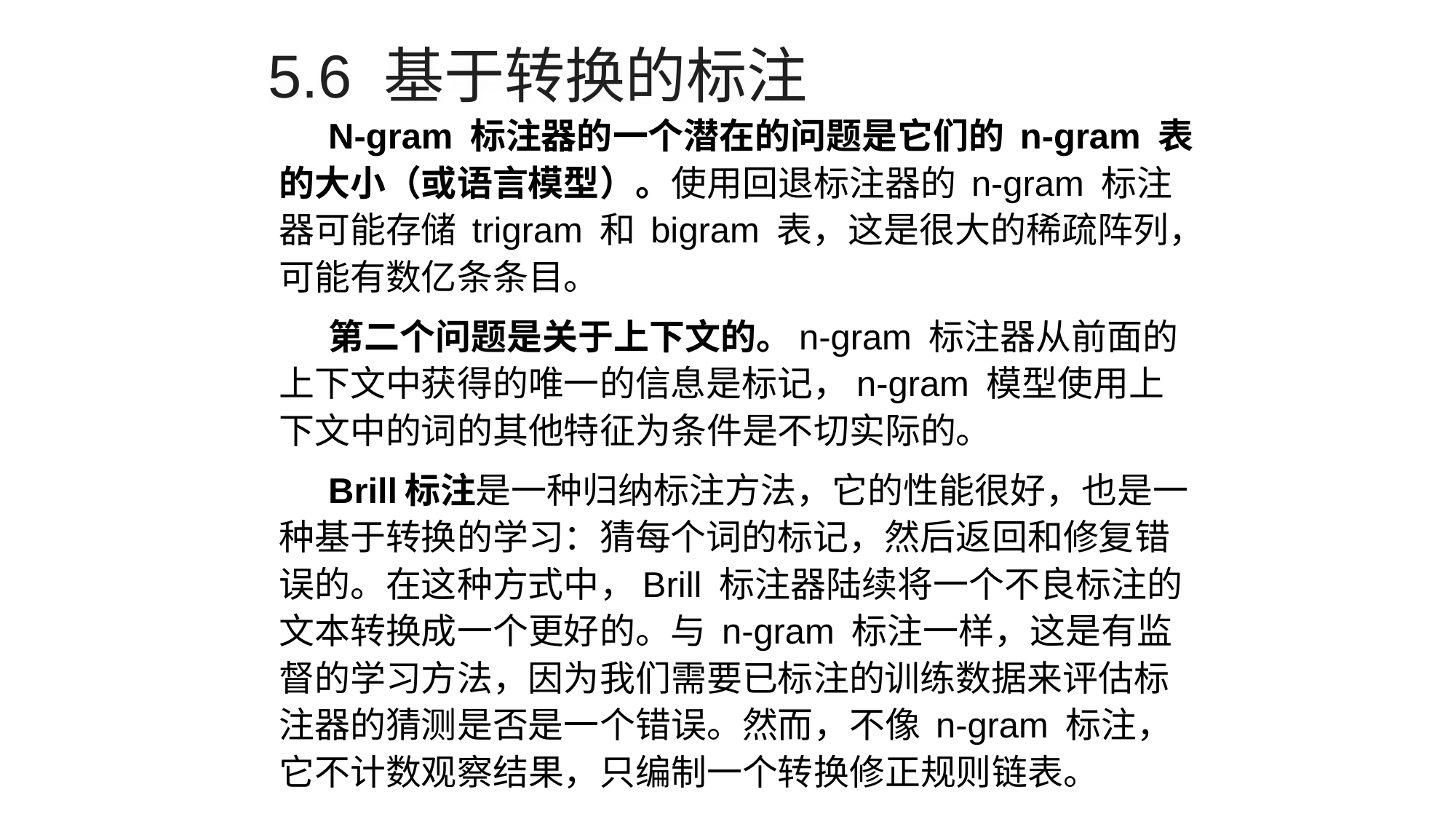

# 5.6 基于转换的标注
N-gram 标注器的一个潜在的问题是它们的 n-gram 表的大小（或语言模型）。使用回退标注器的 n-gram 标注器可能存储 trigram 和 bigram 表，这是很大的稀疏阵列，可能有数亿条条目。
第二个问题是关于上下文的。n-gram 标注器从前面的上下文中获得的唯一的信息是标记，n-gram 模型使用上下文中的词的其他特征为条件是不切实际的。
Brill标注是一种归纳标注方法，它的性能很好，也是一种基于转换的学习：猜每个词的标记，然后返回和修复错误的。在这种方式中，Brill 标注器陆续将一个不良标注的文本转换成一个更好的。与 n-gram 标注一样，这是有监督的学习方法，因为我们需要已标注的训练数据来评估标注器的猜测是否是一个错误。然而，不像 n-gram 标注，它不计数观察结果，只编制一个转换修正规则链表。